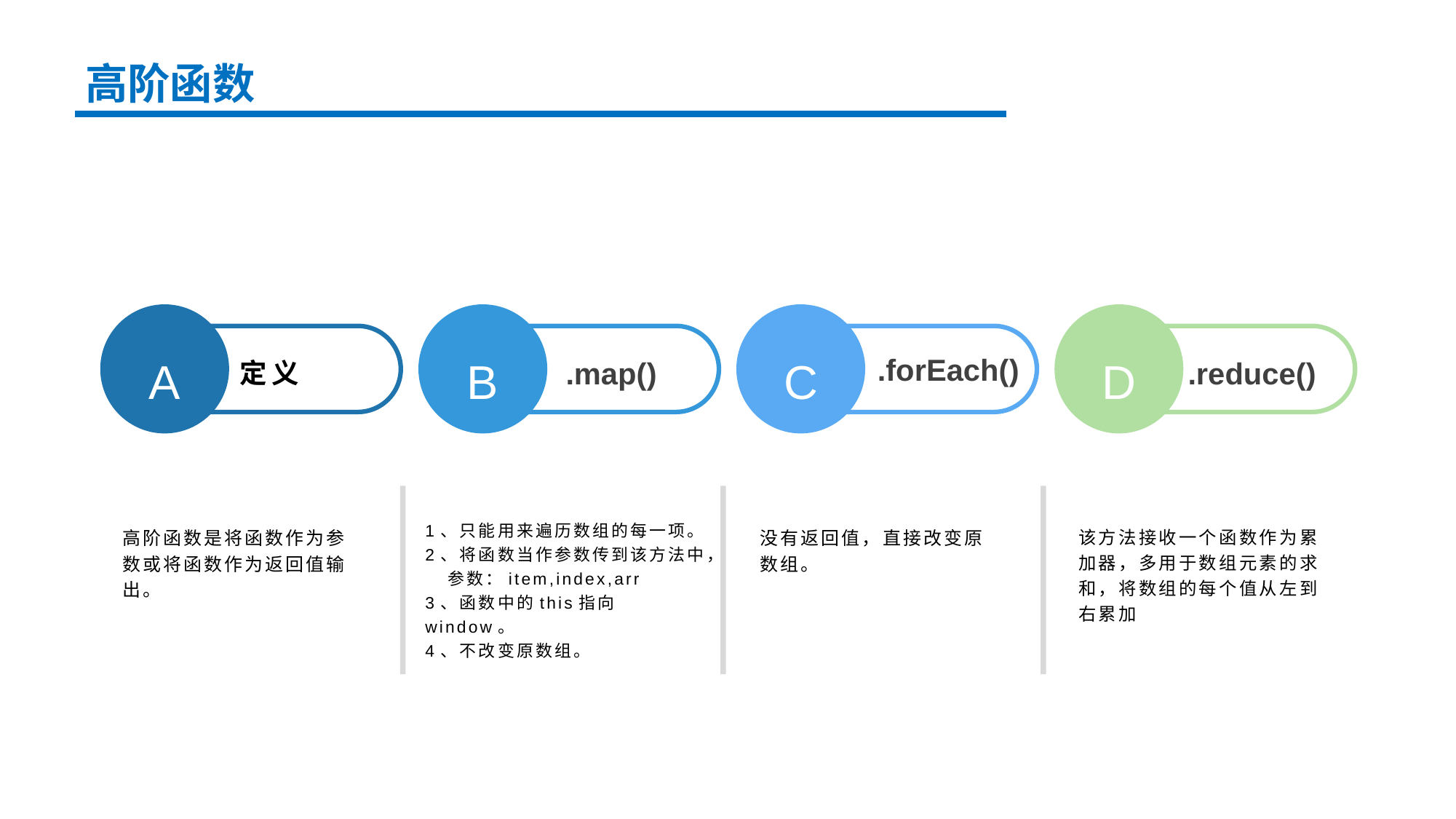

高阶函数

A
B
C
D
定义
.forEach()
.map()
.reduce()

1、只能用来遍历数组的每一项。
2、将函数当作参数传到该方法中，
   参数：item,index,arr
3、函数中的this指向window。
4、不改变原数组。
高阶函数是将函数作为参数或将函数作为返回值输出。
没有返回值，直接改变原数组。
该方法接收一个函数作为累加器，多用于数组元素的求和，将数组的每个值从左到右累加